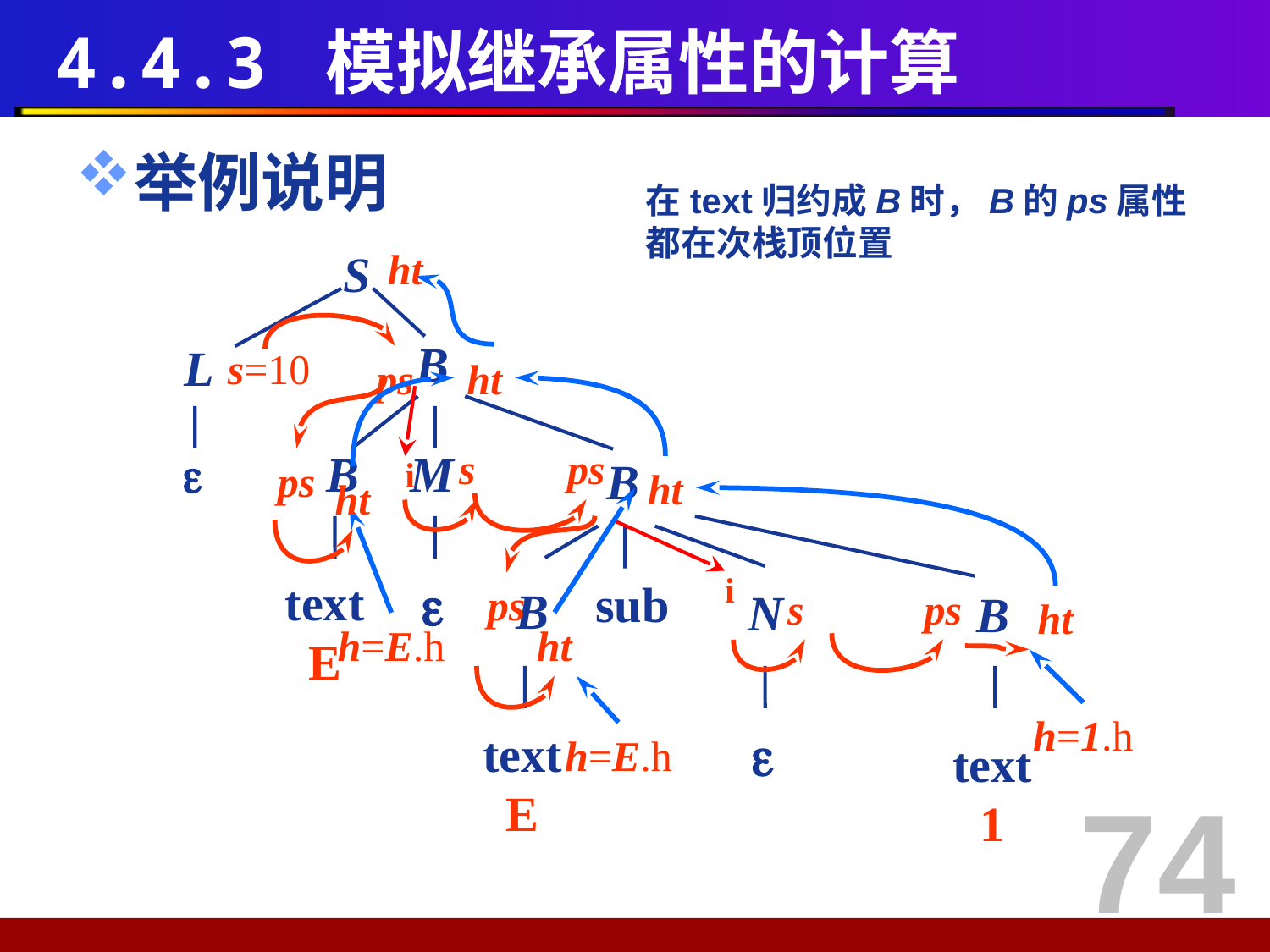

# 4.4.3 模拟继承属性的计算
举例说明
在text归约成B时，B的ps属性都在次栈顶位置
ht
S

L
B

ε
B
M
B

text
E
ε
sub
B
N
B

text
E
ε

text
1
s=10
ps
ht
ps

i
s
ps
ht
ht
h=E.h
ps

i
s
ps
ht
ht
h=1.h
h=E.h
74